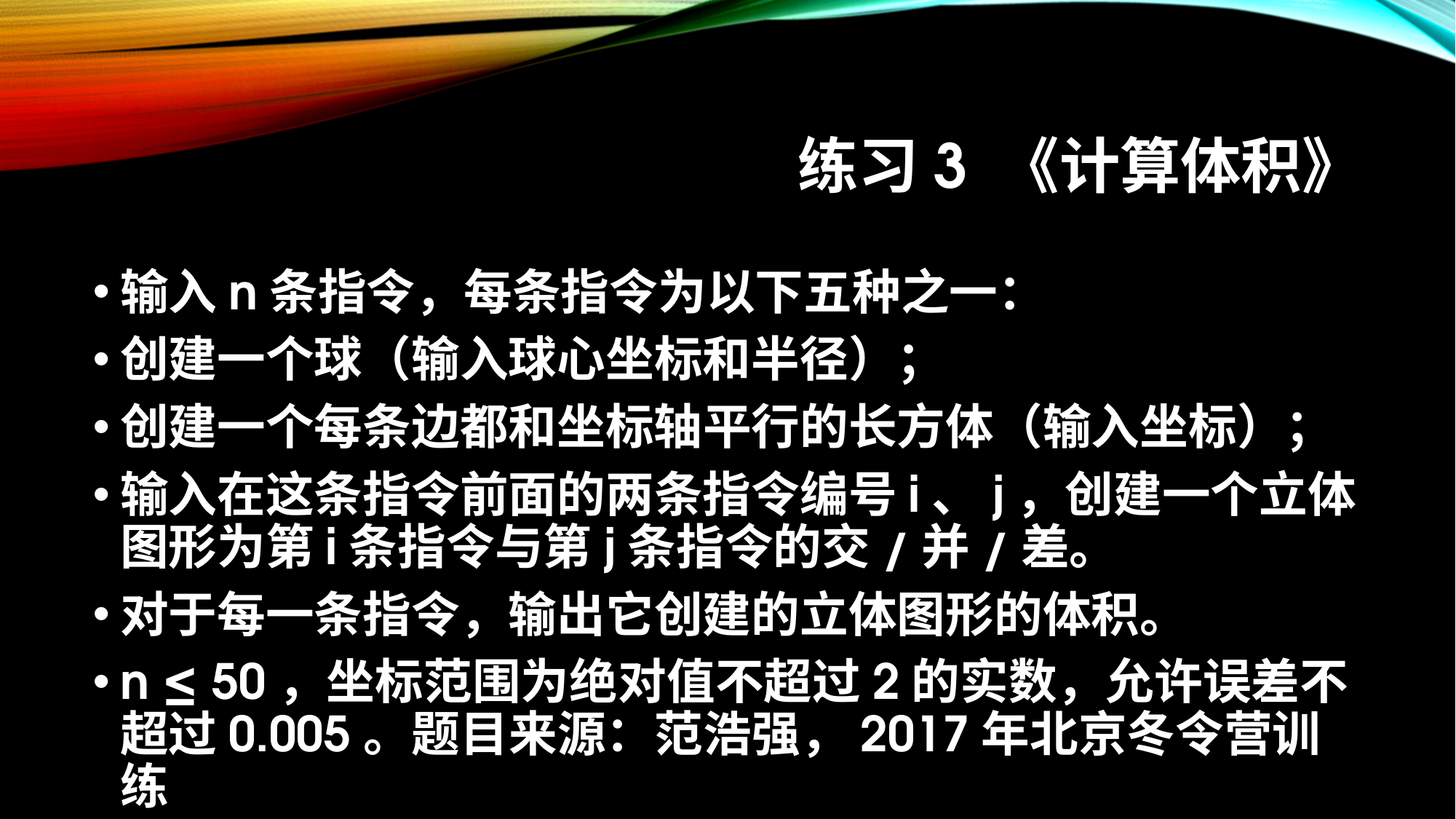

# 练习3 《计算体积》
输入n条指令，每条指令为以下五种之一：
创建一个球（输入球心坐标和半径）；
创建一个每条边都和坐标轴平行的长方体（输入坐标）；
输入在这条指令前面的两条指令编号i、j，创建一个立体图形为第i条指令与第j条指令的交/并/差。
对于每一条指令，输出它创建的立体图形的体积。
n ≤ 50，坐标范围为绝对值不超过2的实数，允许误差不超过0.005。题目来源：范浩强，2017年北京冬令营训练